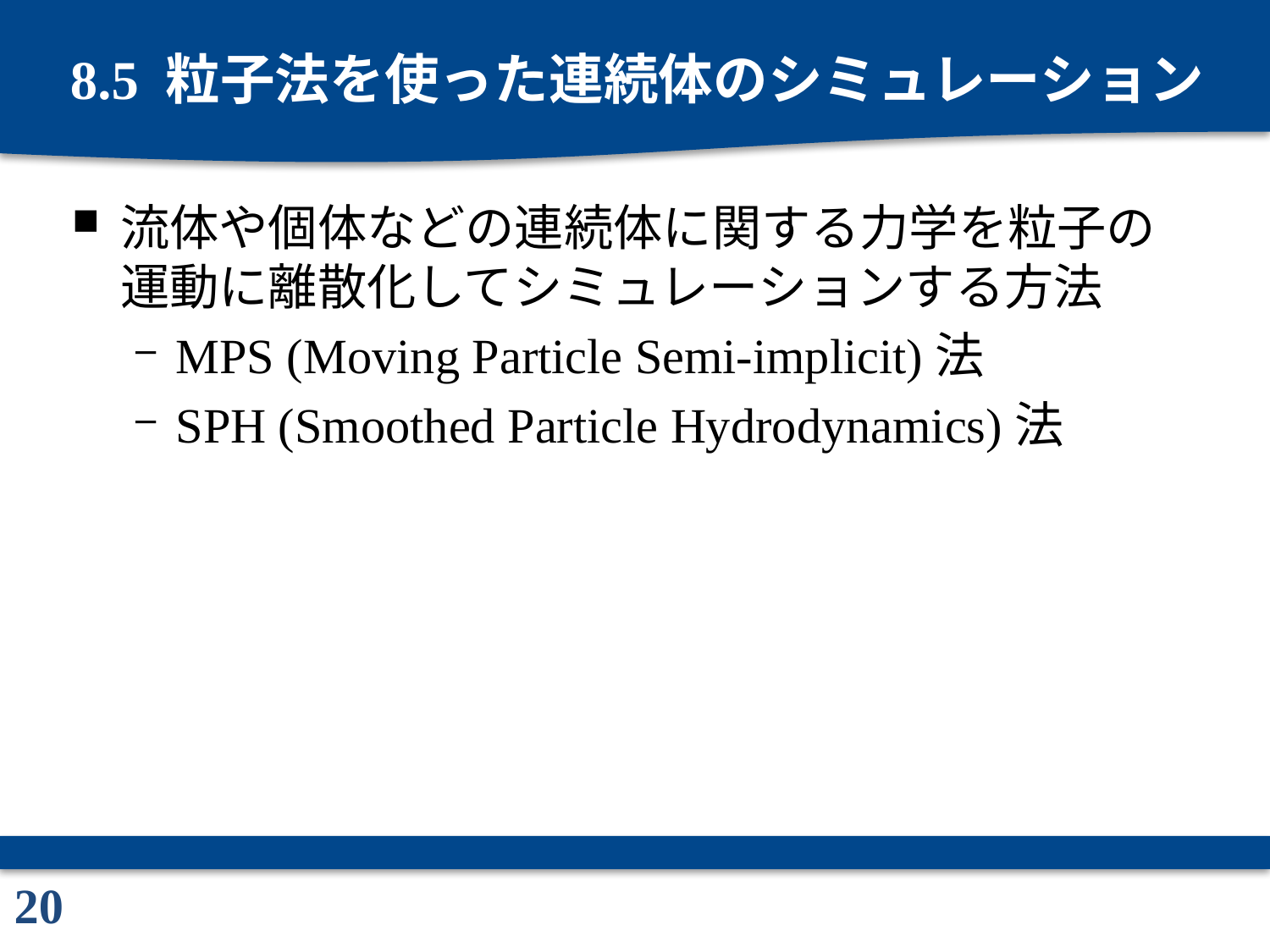

# 8.5 粒子法を使った連続体のシミュレーション
流体や個体などの連続体に関する力学を粒子の運動に離散化してシミュレーションする方法
MPS (Moving Particle Semi-implicit)法
SPH (Smoothed Particle Hydrodynamics)法
20